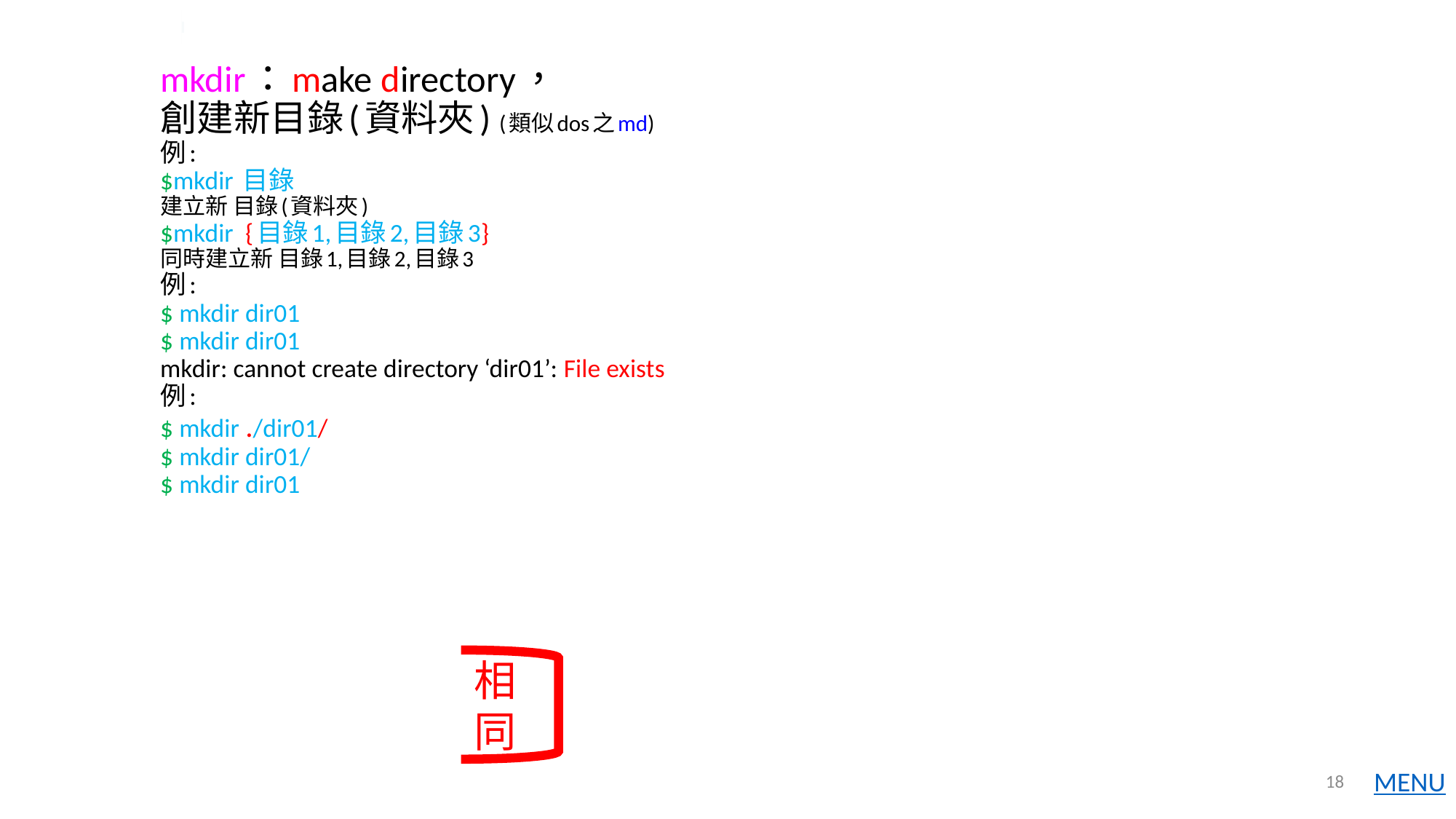

mkdir：make directory，
創建新目錄(資料夾) (類似dos之md)
例:
$mkdir 目錄
建立新 目錄(資料夾)
$mkdir  {目錄1,目錄2,目錄3}
同時建立新 目錄1,目錄2,目錄3
例:
$ mkdir dir01
$ mkdir dir01
mkdir: cannot create directory ‘dir01’: File exists
例:
$ mkdir ./dir01/
$ mkdir dir01/
$ mkdir dir01
相同
18